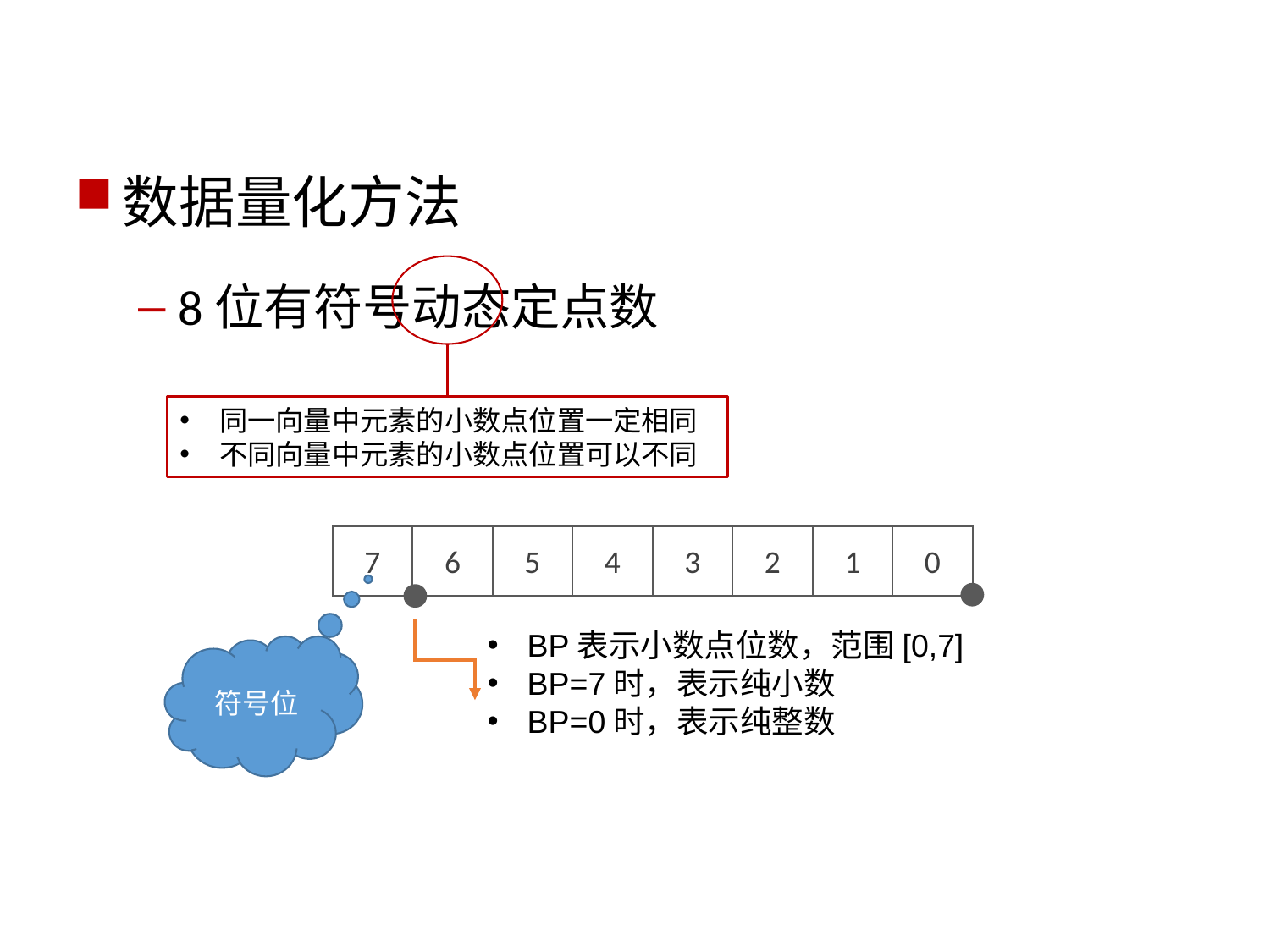

数据量化方法
8位有符号动态定点数

同一向量中元素的小数点位置一定相同
不同向量中元素的小数点位置可以不同
7
6
5
4
3
2
1
0

BP表示小数点位数，范围[0,7]
BP=7时，表示纯小数
BP=0时，表示纯整数
符号位